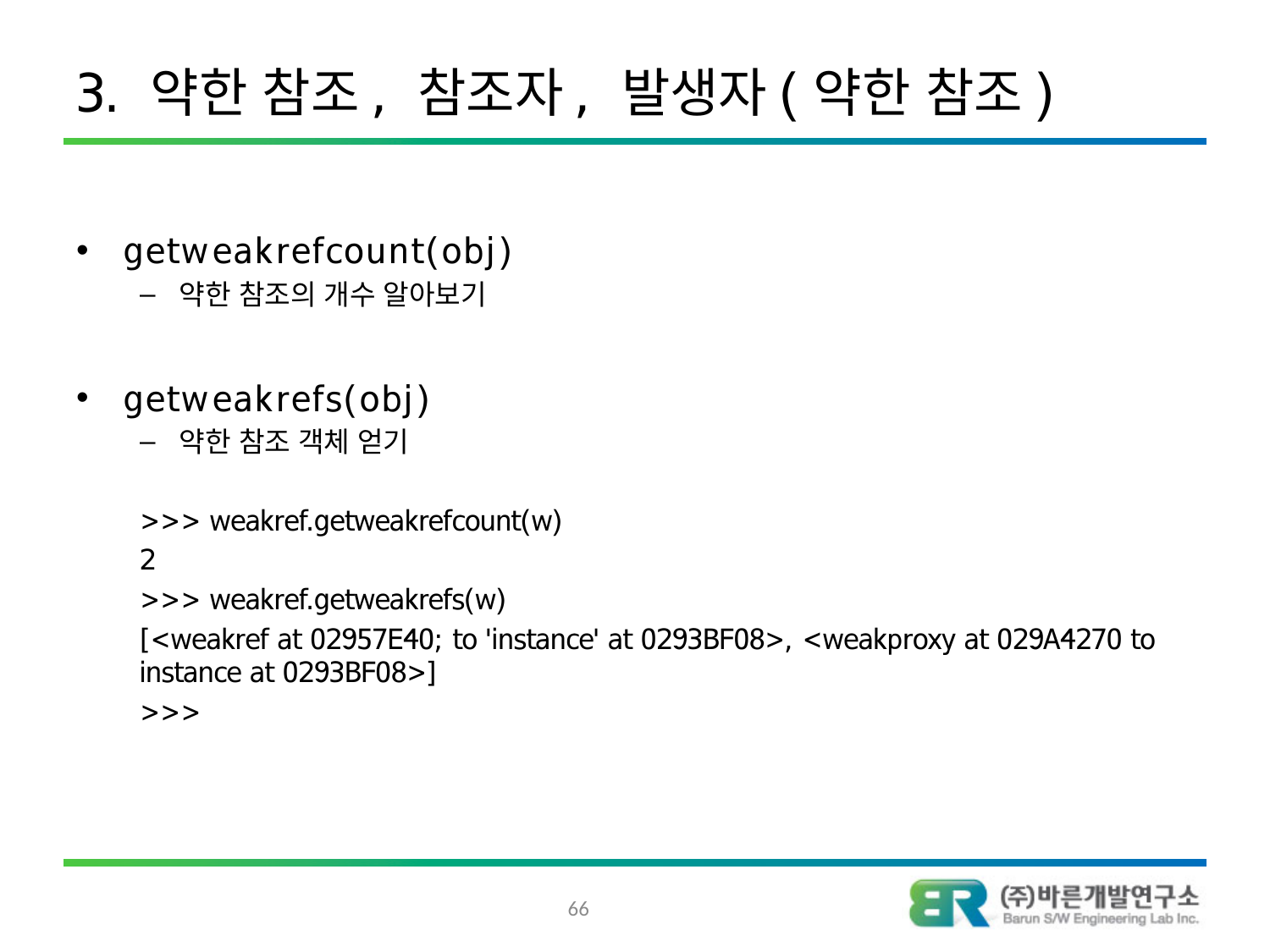

# 3. 약한 참조, 참조자, 발생자(약한 참조)

getweakrefcount(obj)
약한 참조의 개수 알아보기

getweakrefs(obj)
약한 참조 객체 얻기

>>> weakref.getweakrefcount(w)
2
>>> weakref.getweakrefs(w)
[<weakref at 02957E40; to 'instance' at 0293BF08>, <weakproxy at 029A4270 to instance at 0293BF08>]
>>>

66